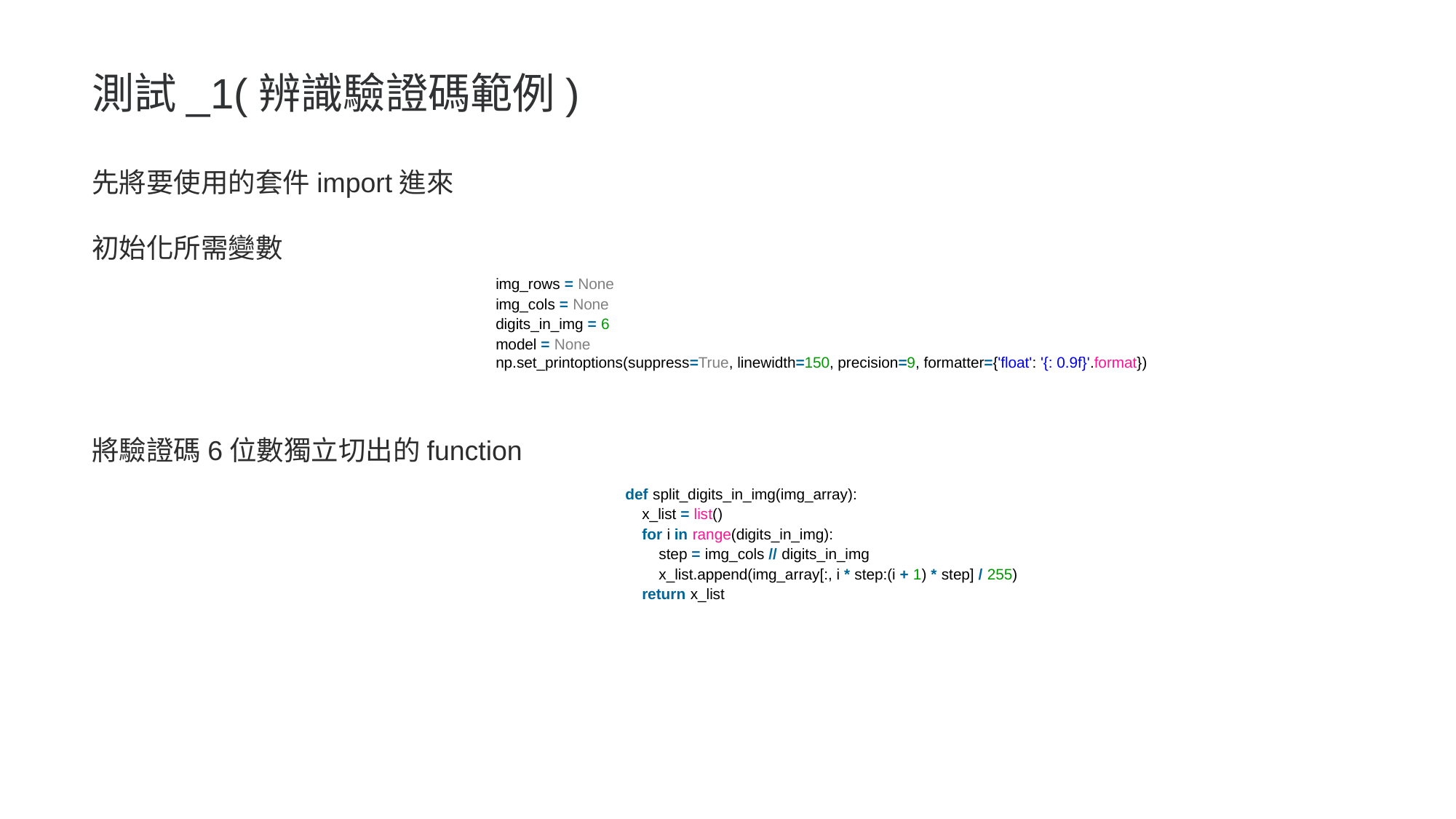

測試_1(辨識驗證碼範例)
先將要使用的套件import進來

初始化所需變數

img_rows = None
img_cols = None
digits_in_img = 6
model = None
np.set_printoptions(suppress=True, linewidth=150, precision=9, formatter={'float': '{: 0.9f}'.format})
將驗證碼6位數獨立切出的function
def split_digits_in_img(img_array):
    x_list = list()
    for i in range(digits_in_img):
        step = img_cols // digits_in_img
        x_list.append(img_array[:, i * step:(i + 1) * step] / 255)
    return x_list